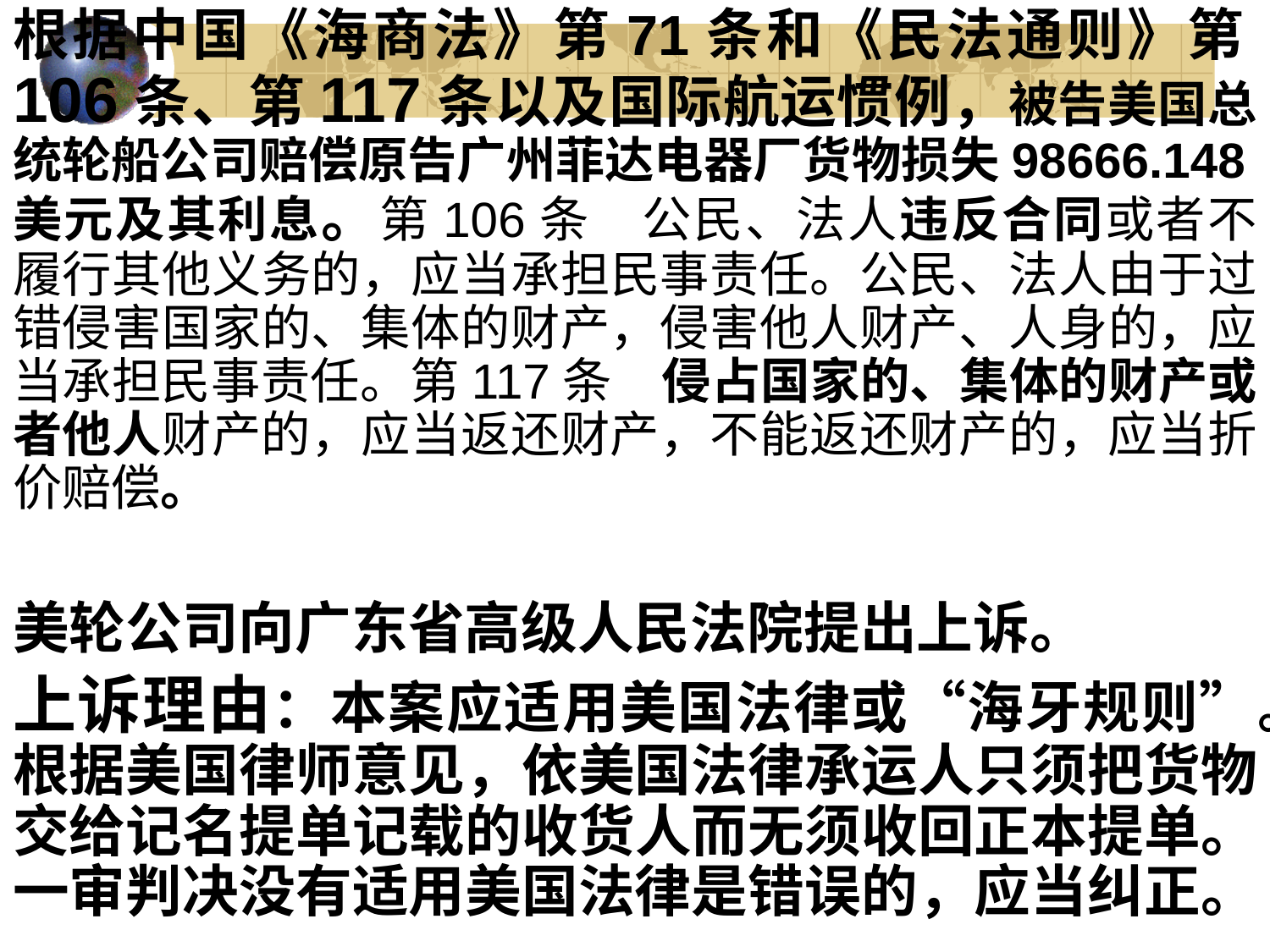

根据中国《海商法》第71条和《民法通则》第106条、第117条以及国际航运惯例，被告美国总统轮船公司赔偿原告广州菲达电器厂货物损失98666.148美元及其利息。第106条　公民、法人违反合同或者不履行其他义务的，应当承担民事责任。公民、法人由于过错侵害国家的、集体的财产，侵害他人财产、人身的，应当承担民事责任。第117条　侵占国家的、集体的财产或者他人财产的，应当返还财产，不能返还财产的，应当折价赔偿。

美轮公司向广东省高级人民法院提出上诉。
上诉理由：本案应适用美国法律或“海牙规则”。根据美国律师意见，依美国法律承运人只须把货物交给记名提单记载的收货人而无须收回正本提单。一审判决没有适用美国法律是错误的，应当纠正。